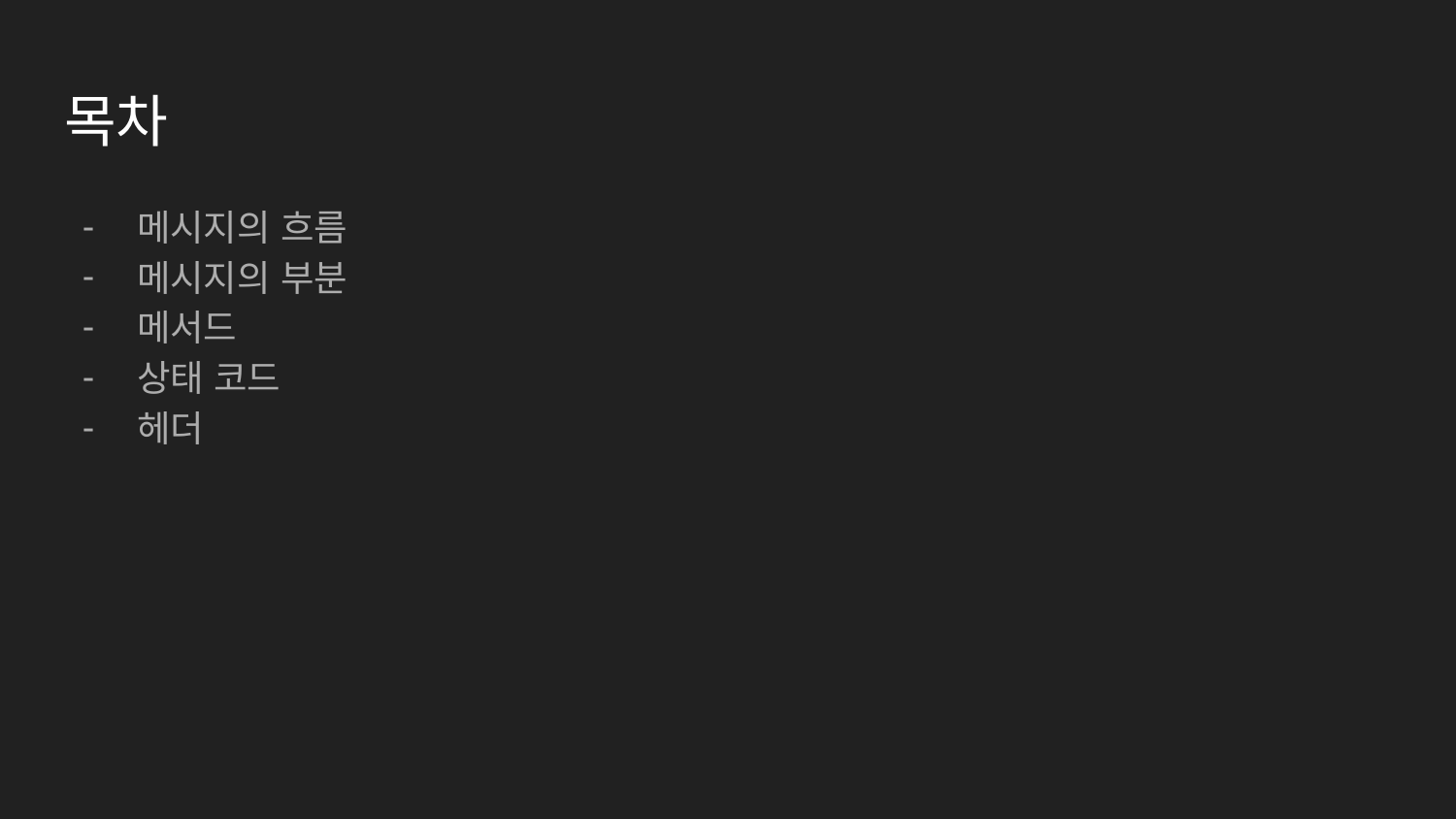

# 목차
메시지의 흐름
메시지의 부분
메서드
상태 코드
헤더